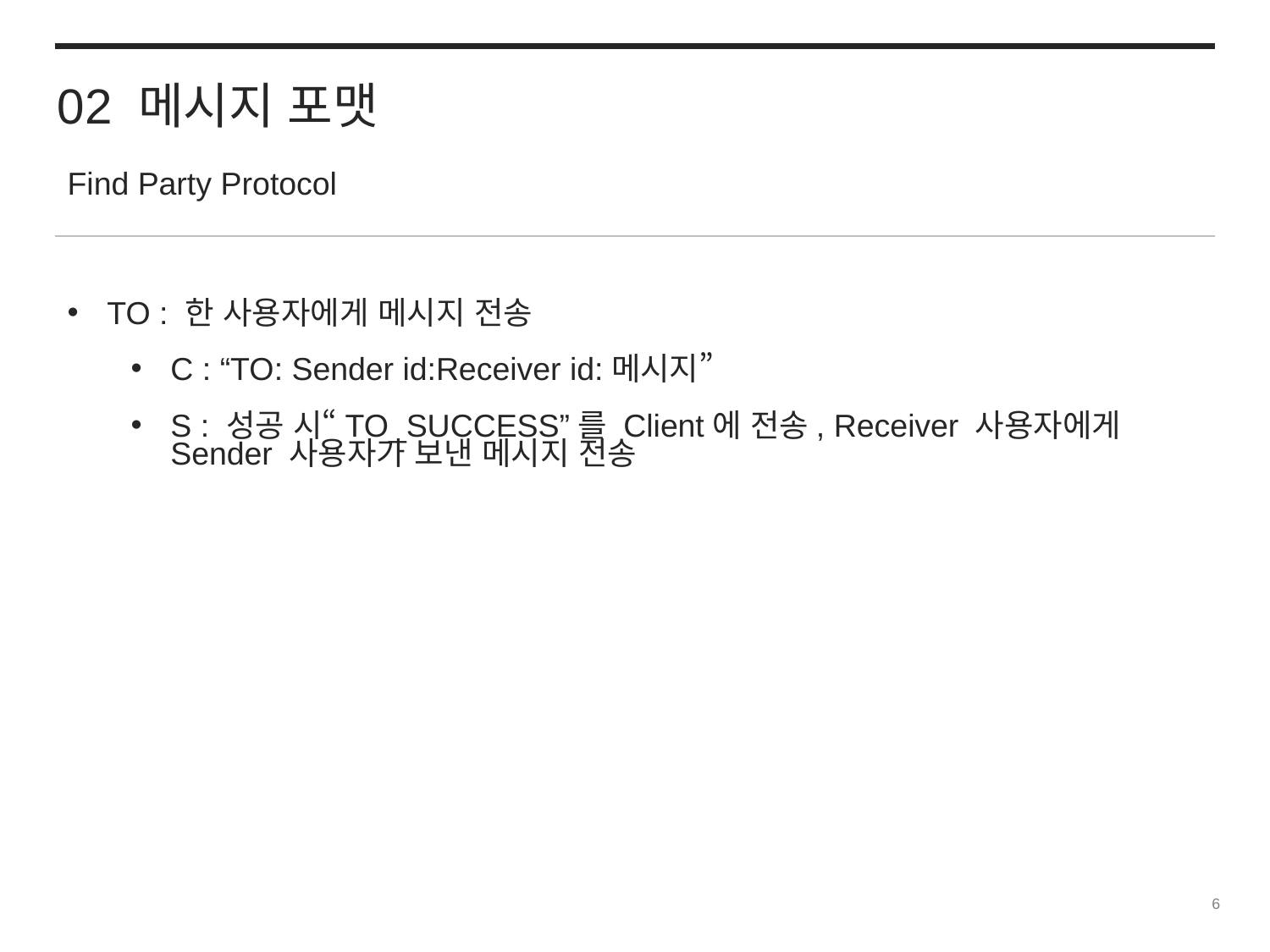

02 메시지 포맷
Find Party Protocol
TO : 한 사용자에게 메시지 전송

C : “TO: Sender id:Receiver id:메시지”

S : 성공 시“TO_SUCCESS”를 Client에 전송, Receiver 사용자에게 Sender 사용자가 보낸 메시지 전송